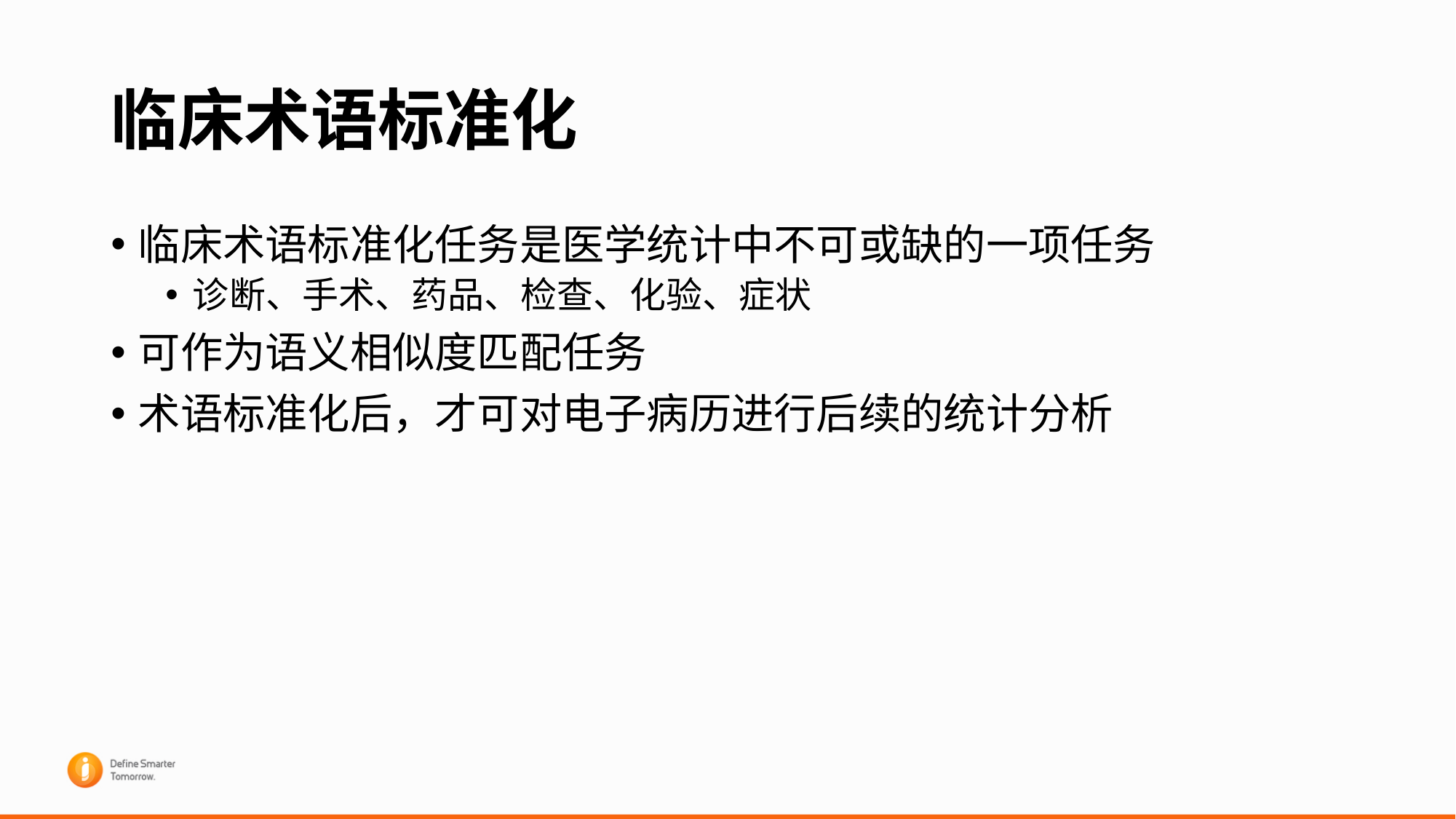

# 临床术语标准化
临床术语标准化任务是医学统计中不可或缺的一项任务
诊断、手术、药品、检查、化验、症状
可作为语义相似度匹配任务
术语标准化后，才可对电子病历进行后续的统计分析